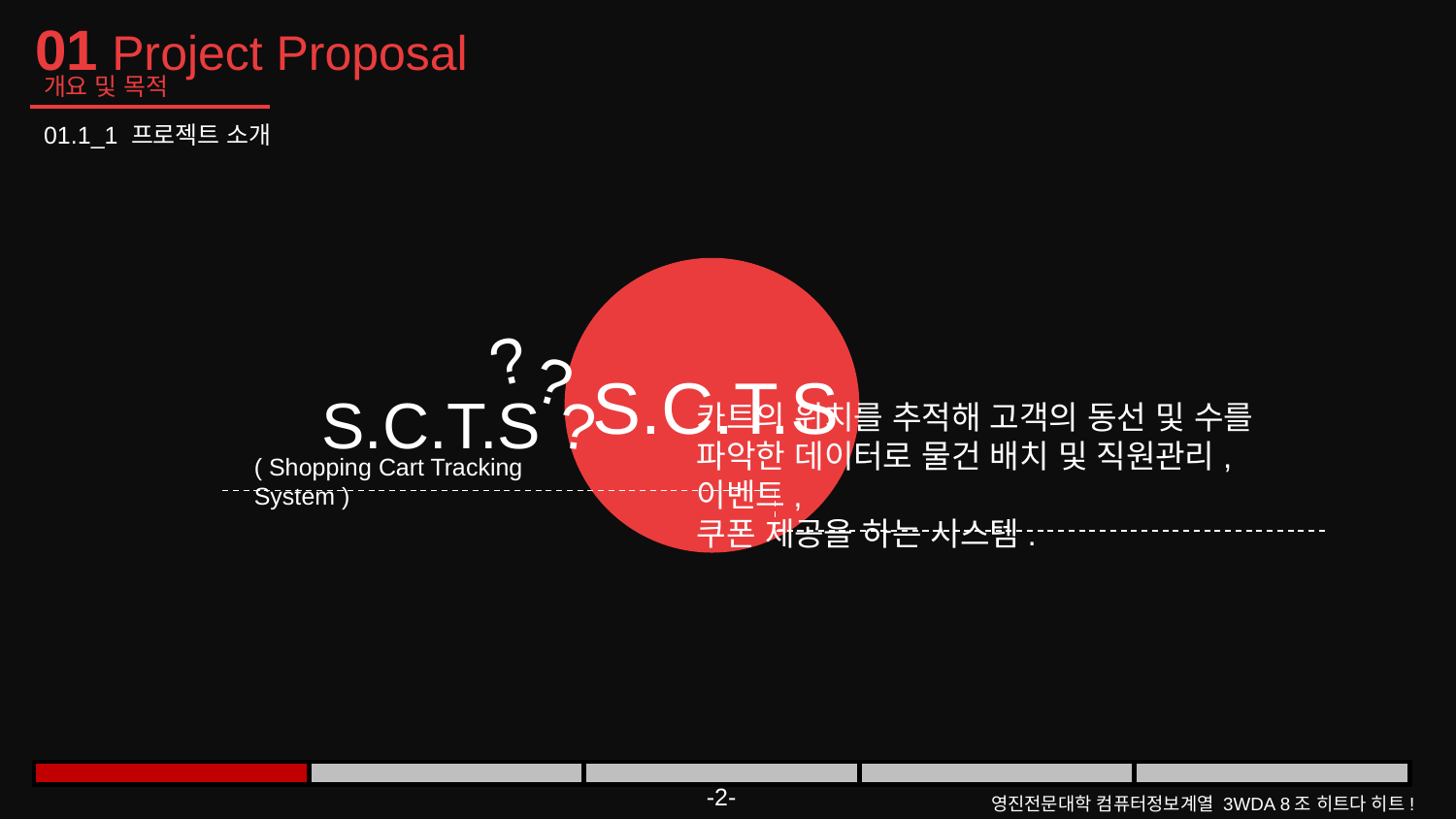

01 Project Proposal
개요 및 목적
01.1_1 프로젝트 소개

S.C.T.S
?
?
S.C.T.S
?
카트의 위치를 추적해 고객의 동선 및 수를
파악한 데이터로 물건 배치 및 직원관리, 이벤트,
쿠폰 제공을 하는 시스템.
( Shopping Cart Tracking System )

영진전문대학 컴퓨터정보계열 3WDA 8조 히트다 히트!
-2-